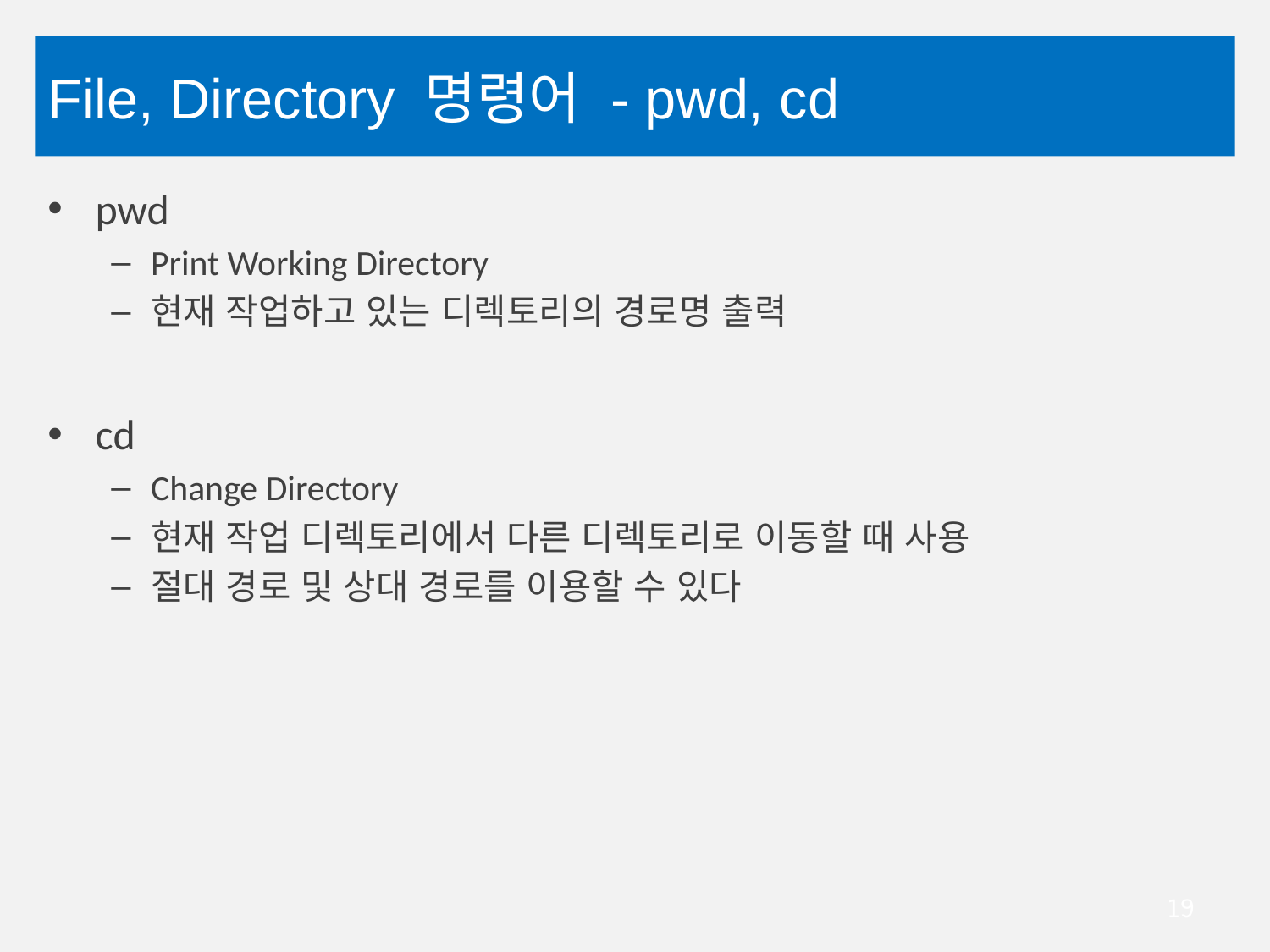

# File, Directory 명령어 - pwd, cd
pwd
Print Working Directory
현재 작업하고 있는 디렉토리의 경로명 출력

cd
Change Directory
현재 작업 디렉토리에서 다른 디렉토리로 이동할 때 사용
절대 경로 및 상대 경로를 이용할 수 있다
19